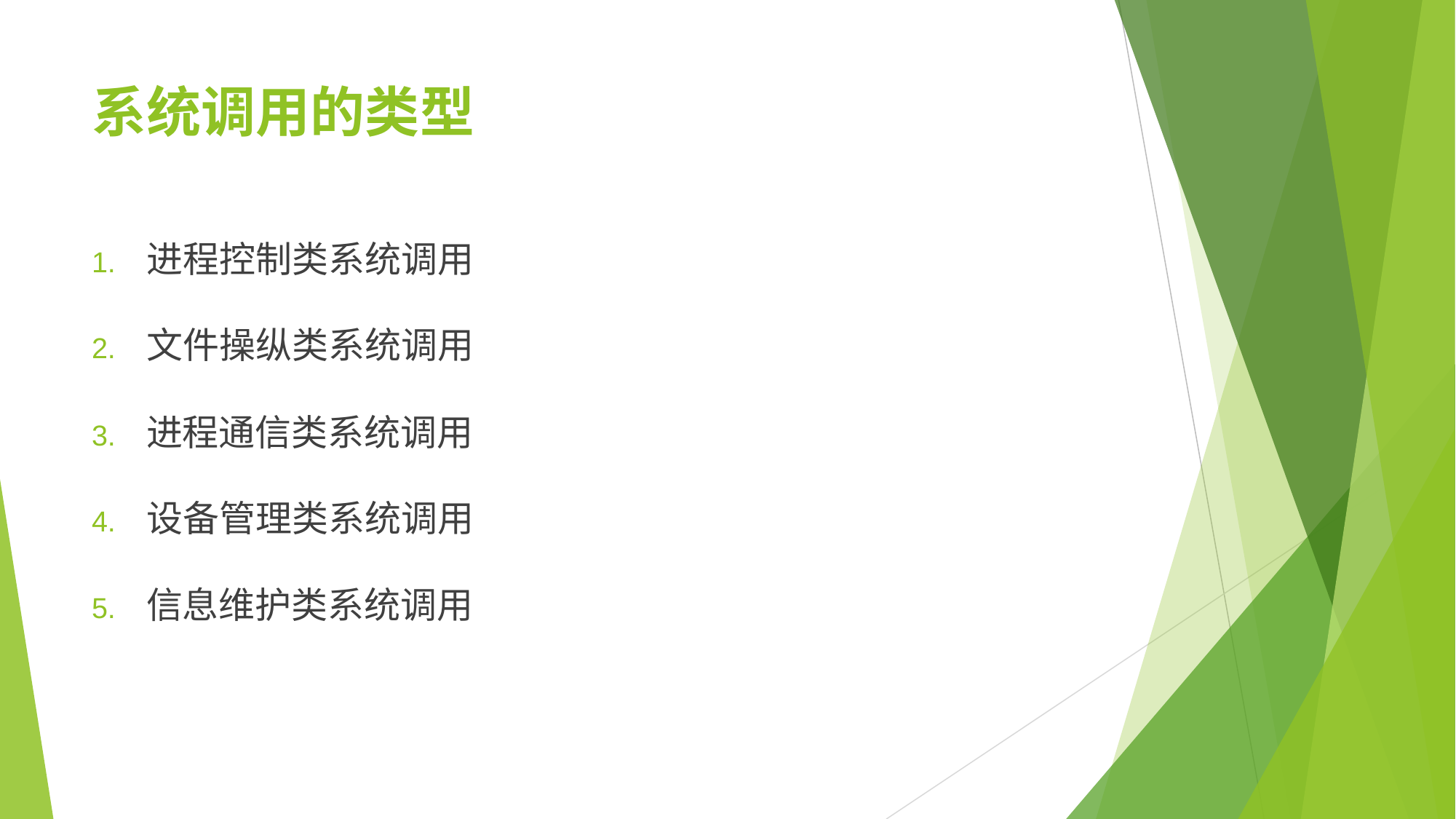

# 系统调用的类型
进程控制类系统调用

文件操纵类系统调用

进程通信类系统调用

设备管理类系统调用

信息维护类系统调用